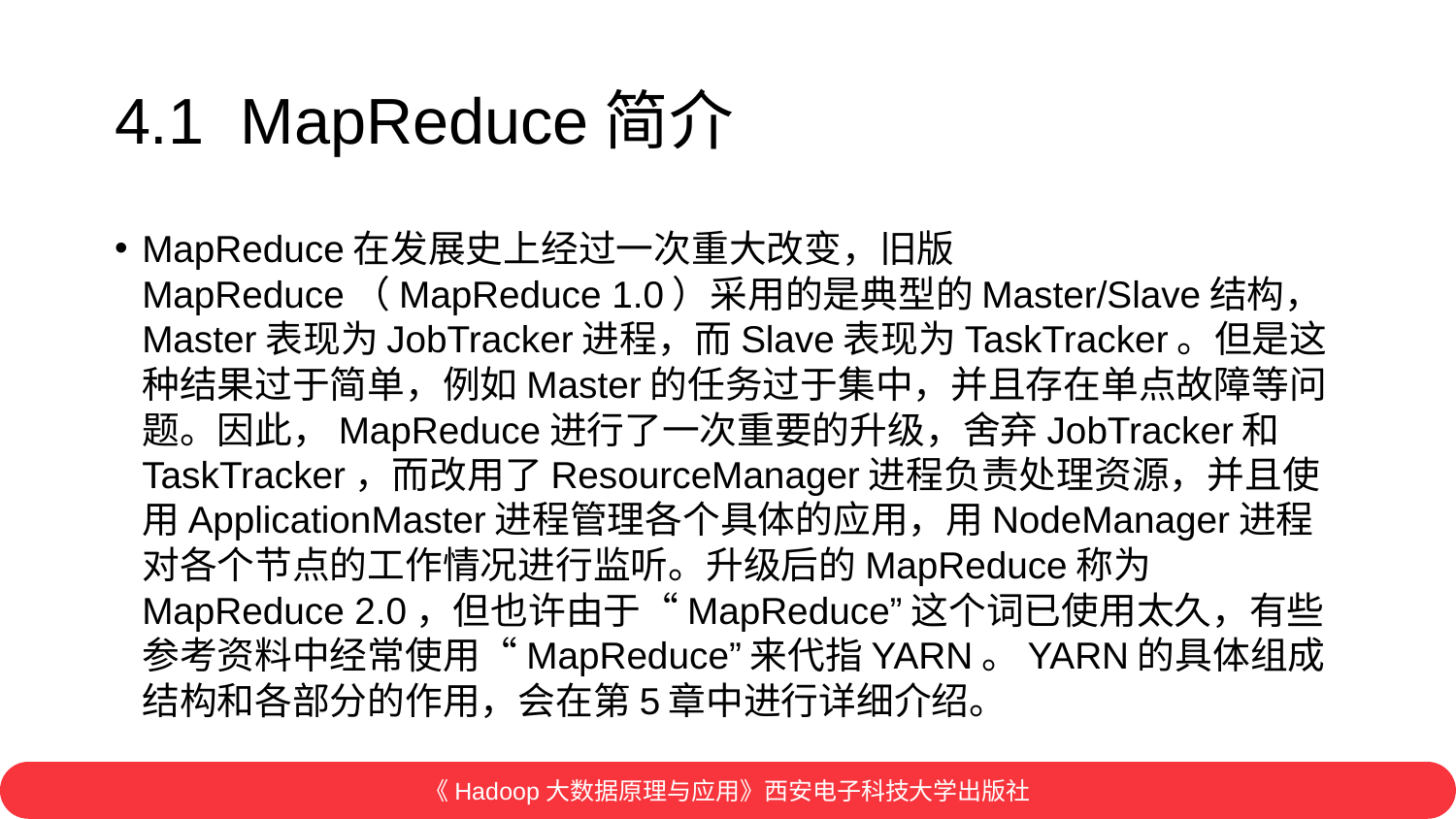

# 4.1  MapReduce简介
MapReduce在发展史上经过一次重大改变，旧版MapReduce（MapReduce 1.0）采用的是典型的Master/Slave结构，Master表现为JobTracker进程，而Slave表现为TaskTracker。但是这种结果过于简单，例如Master的任务过于集中，并且存在单点故障等问题。因此，MapReduce进行了一次重要的升级，舍弃JobTracker和TaskTracker，而改用了ResourceManager进程负责处理资源，并且使用ApplicationMaster进程管理各个具体的应用，用NodeManager进程对各个节点的工作情况进行监听。升级后的MapReduce称为MapReduce 2.0，但也许由于“MapReduce”这个词已使用太久，有些参考资料中经常使用“MapReduce”来代指YARN。YARN的具体组成结构和各部分的作用，会在第5章中进行详细介绍。